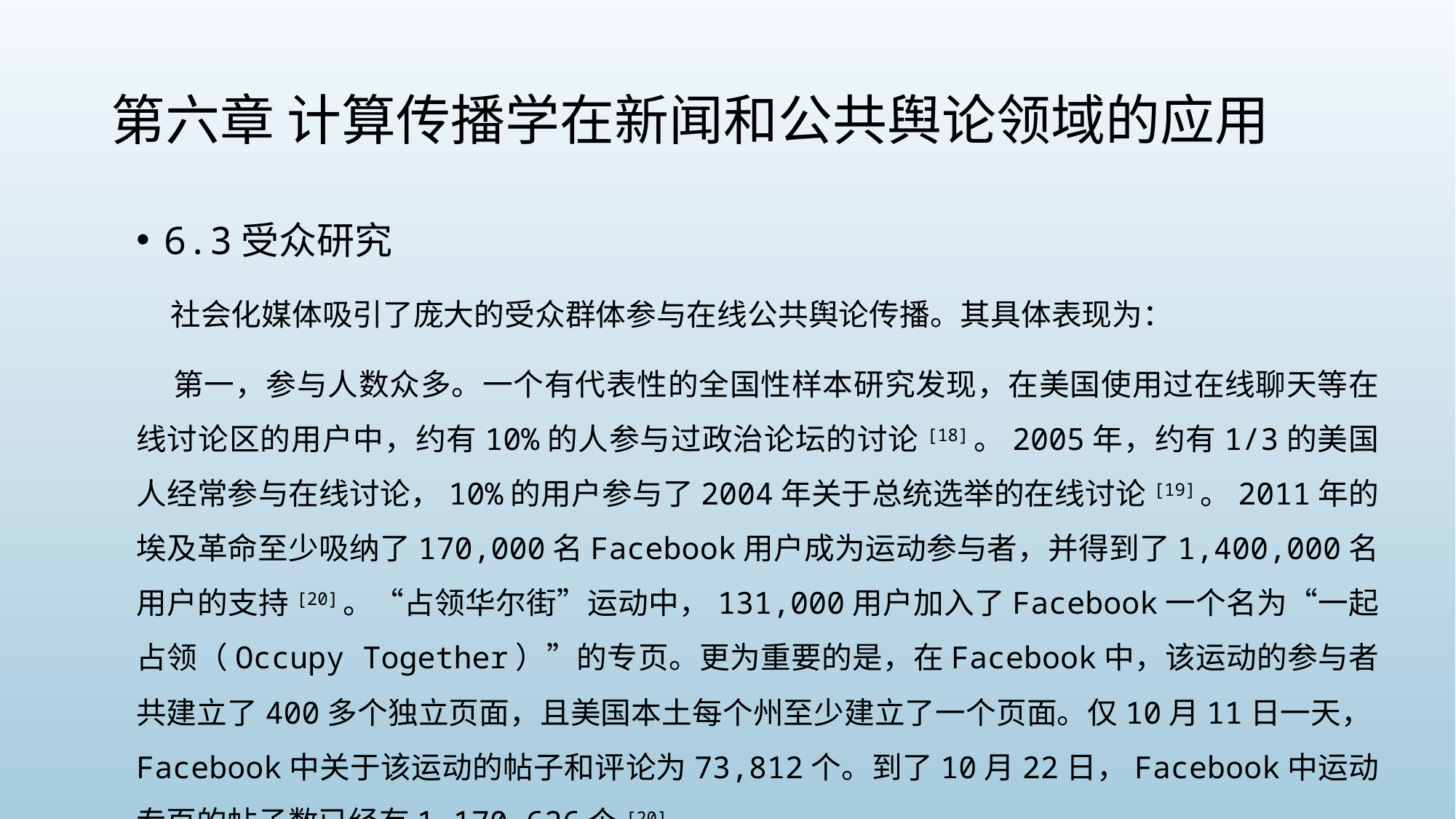

# 第六章 计算传播学在新闻和公共舆论领域的应用
6.3受众研究
    社会化媒体吸引了庞大的受众群体参与在线公共舆论传播。其具体表现为：
    第一，参与人数众多。一个有代表性的全国性样本研究发现，在美国使用过在线聊天等在线讨论区的用户中，约有10%的人参与过政治论坛的讨论[18]。2005年，约有1/3的美国人经常参与在线讨论，10%的用户参与了2004年关于总统选举的在线讨论[19]。2011年的埃及革命至少吸纳了170,000名Facebook用户成为运动参与者，并得到了1,400,000名用户的支持[20]。“占领华尔街”运动中，131,000用户加入了Facebook一个名为“一起占领（Occupy Together）”的专页。更为重要的是，在Facebook中，该运动的参与者共建立了400多个独立页面，且美国本土每个州至少建立了一个页面。仅10月11日一天，Facebook中关于该运动的帖子和评论为73,812个。到了10月22日，Facebook中运动专页的帖子数已经有1,170,626个[20]。